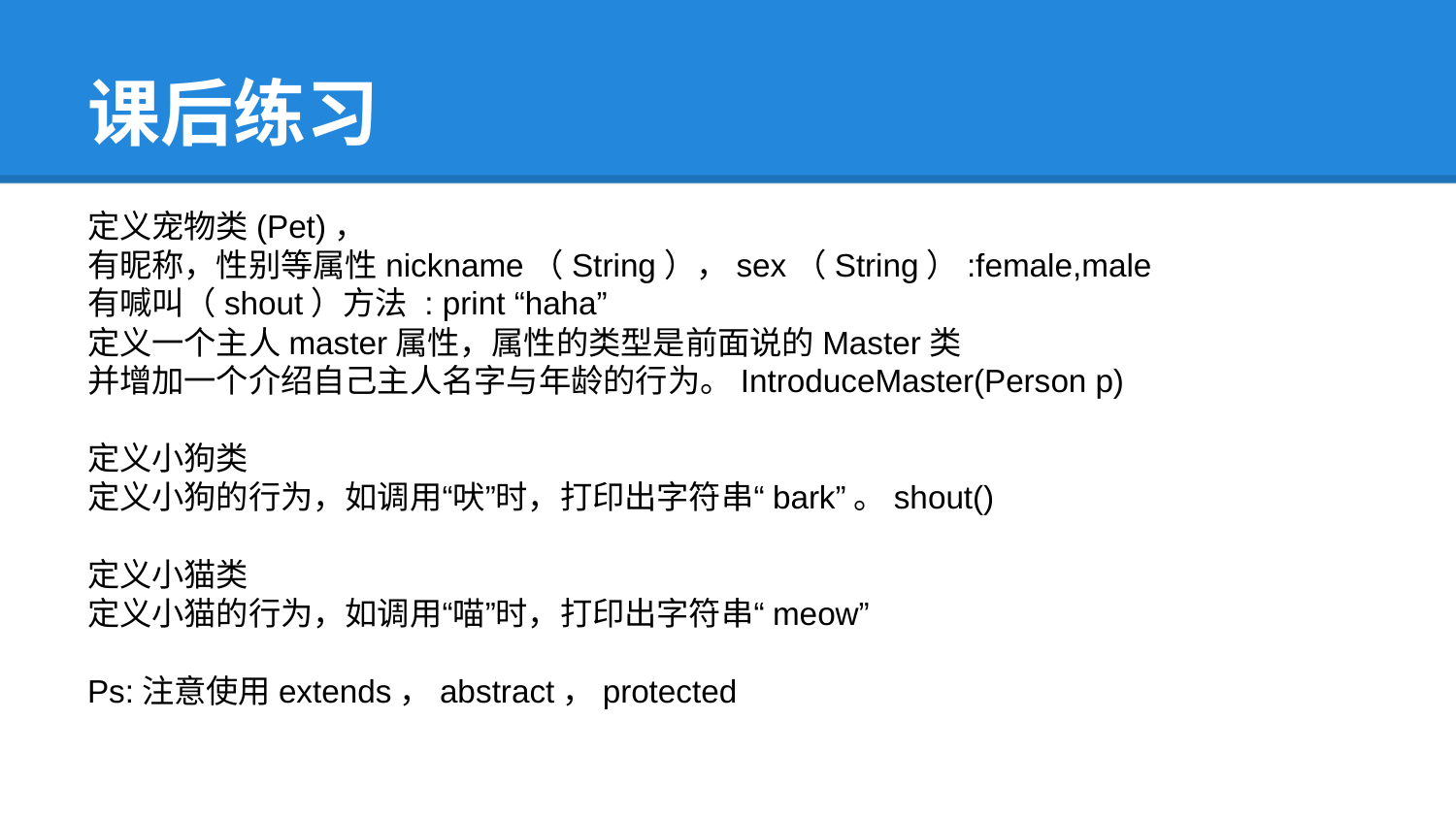

# 课后练习
定义宠物类(Pet)，
有昵称，性别等属性nickname（String），sex（String）:female,male
有喊叫（shout）方法 : print “haha”
定义一个主人master属性，属性的类型是前面说的Master类
并增加一个介绍自己主人名字与年龄的行为。IntroduceMaster(Person p)

定义小狗类
定义小狗的行为，如调用“吠”时，打印出字符串“bark”。shout()

定义小猫类
定义小猫的行为，如调用“喵”时，打印出字符串“meow”

Ps:注意使用extends，abstract，protected